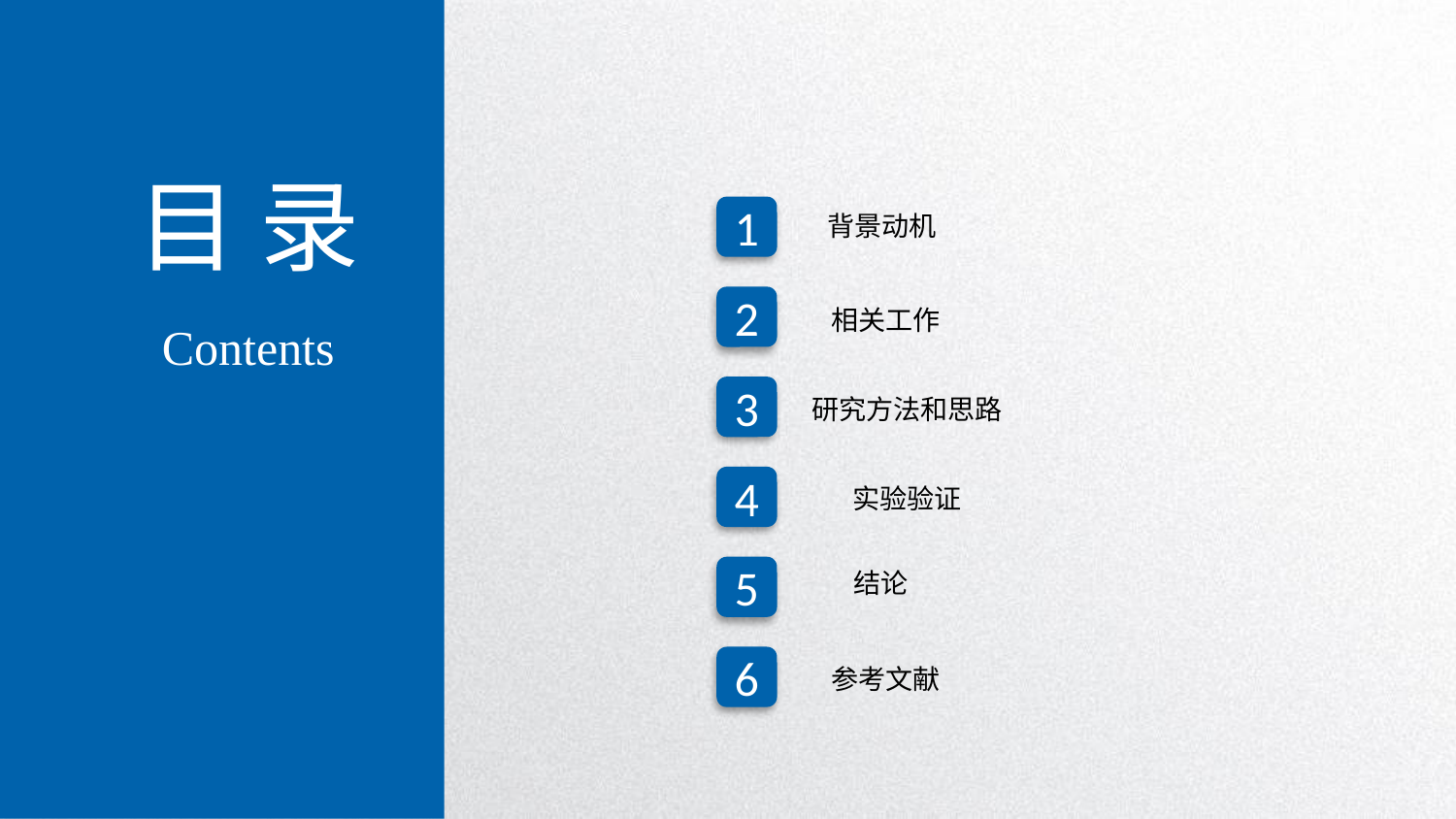

目 录
1
背景动机
2
相关工作
Contents
3
研究方法和思路
4
实验验证
5
结论
6
参考文献